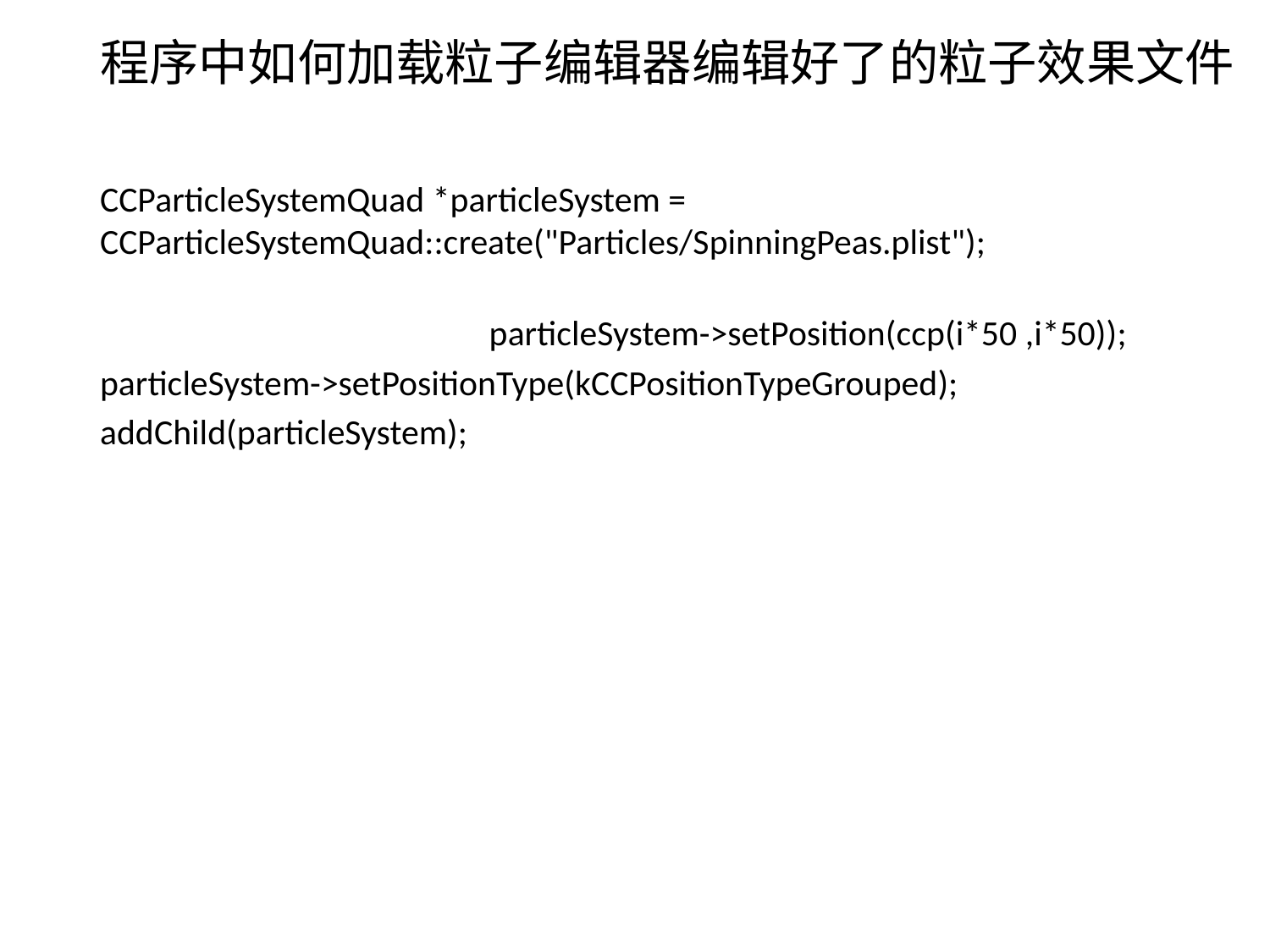

程序中如何加载粒子编辑器编辑好了的粒子效果文件

CCParticleSystemQuad *particleSystem = CCParticleSystemQuad::create("Particles/SpinningPeas.plist");
												 particleSystem->setPosition(ccp(i*50 ,i*50));
particleSystem->setPositionType(kCCPositionTypeGrouped);
addChild(particleSystem);